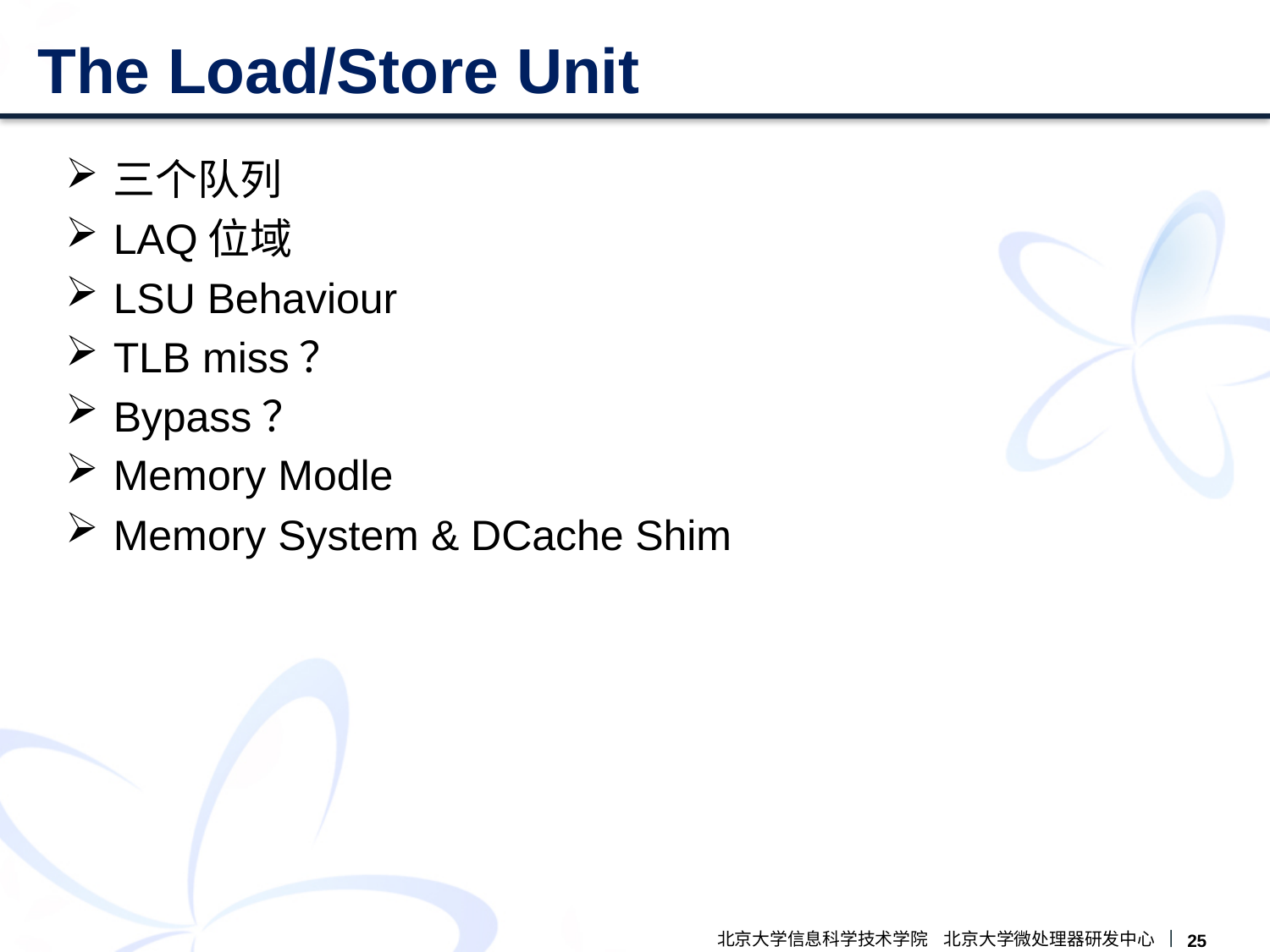

# The Load/Store Unit
三个队列
LAQ位域
LSU Behaviour
TLB miss？
Bypass？
Memory Modle
Memory System & DCache Shim